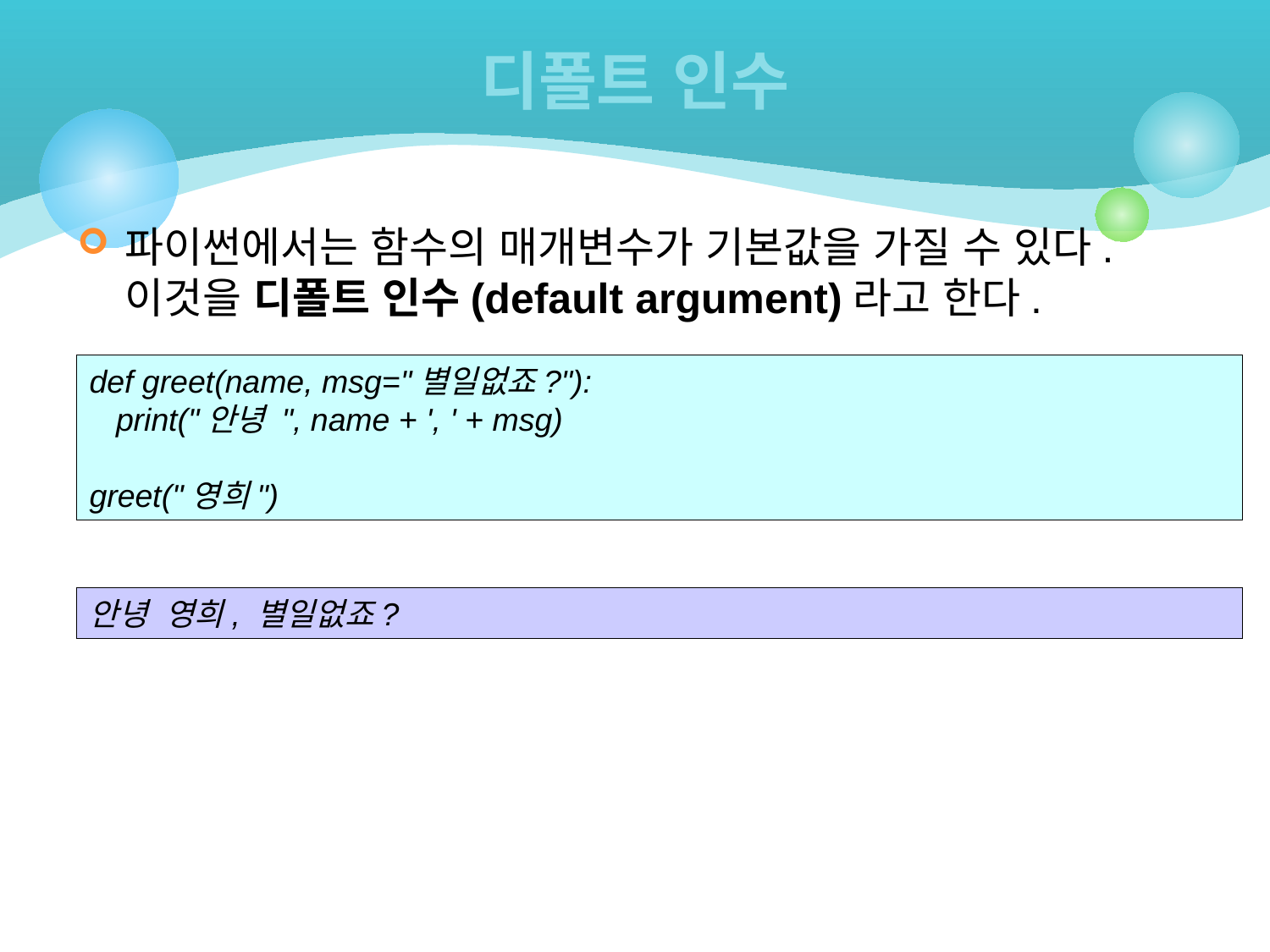

# 디폴트 인수
파이썬에서는 함수의 매개변수가 기본값을 가질 수 있다. 이것을 디폴트 인수(default argument)라고 한다.

def greet(name, msg="별일없죠?"):
   print("안녕 ", name + ', ' + msg)

greet("영희")
안녕  영희, 별일없죠?